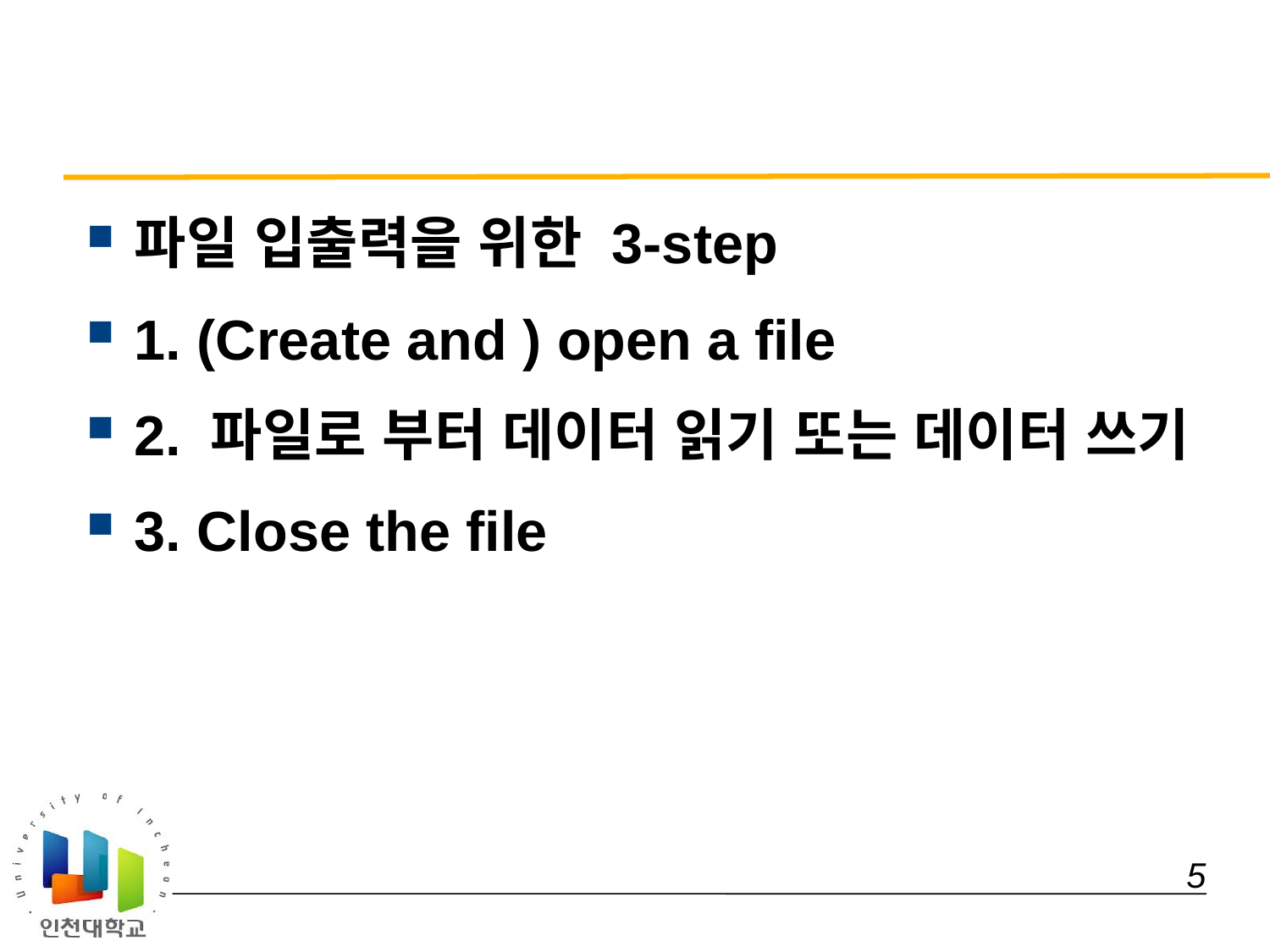

#
파일 입출력을 위한 3-step
1. (Create and ) open a file
2. 파일로 부터 데이터 읽기 또는 데이터 쓰기
3. Close the file
 5